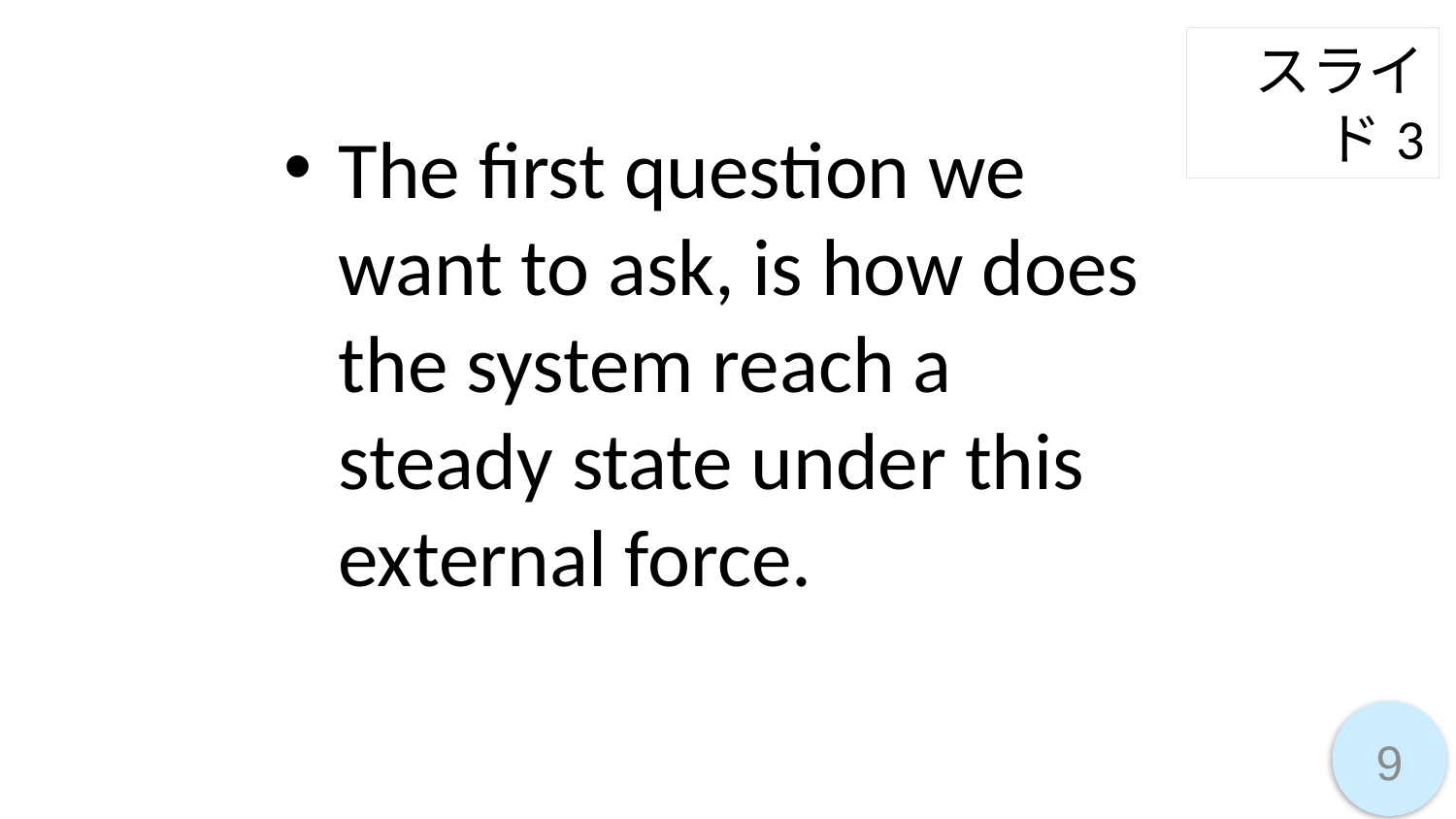

スライド3
The first question we want to ask, is how does the system reach a steady state under this external force.
9